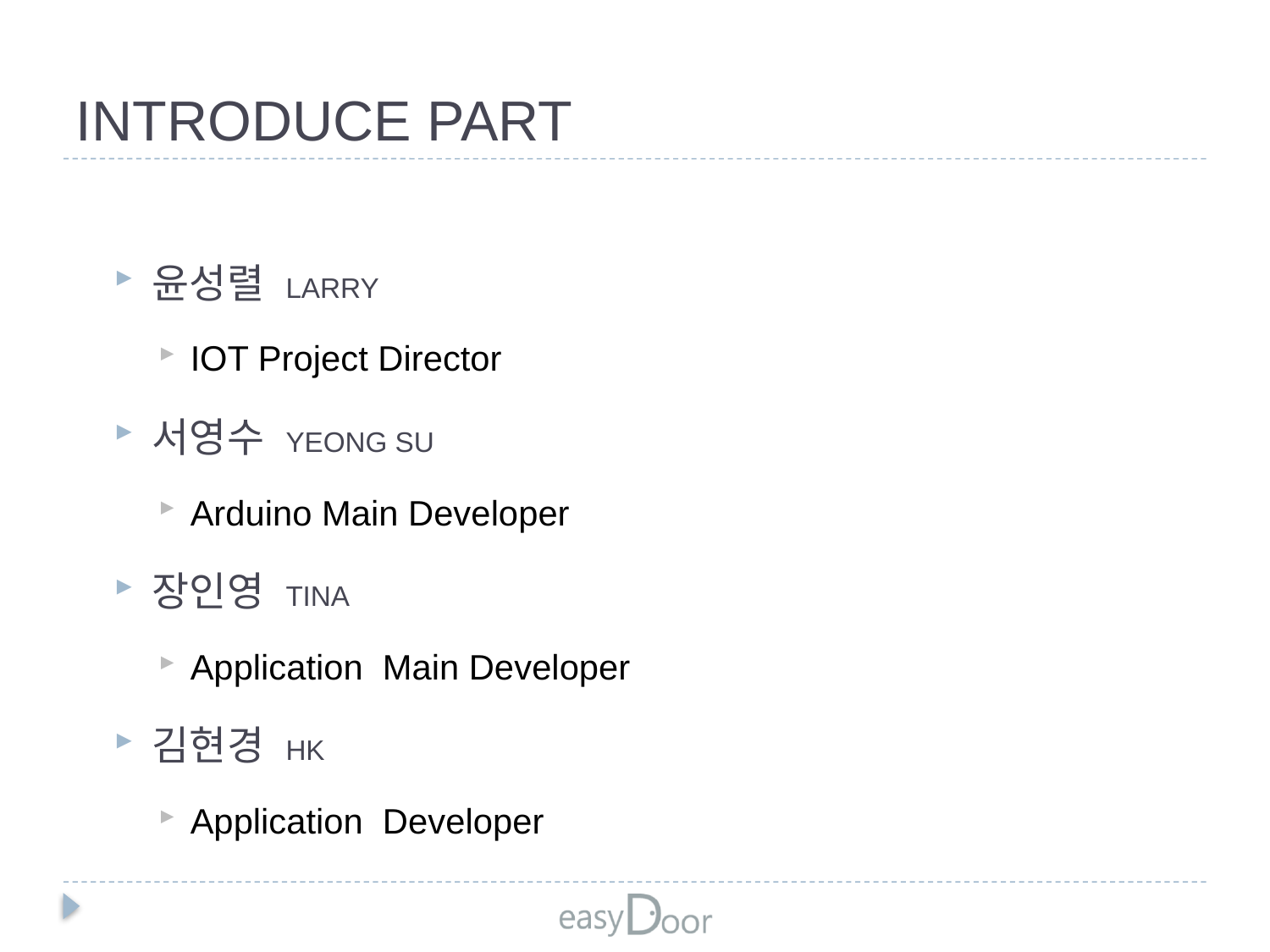

# INTRODUCE PART

윤성렬 LARRY
IOT Project Director
서영수 YEONG SU
Arduino Main Developer
장인영 TINA
Application  Main Developer
김현경 HK
Application  Developer